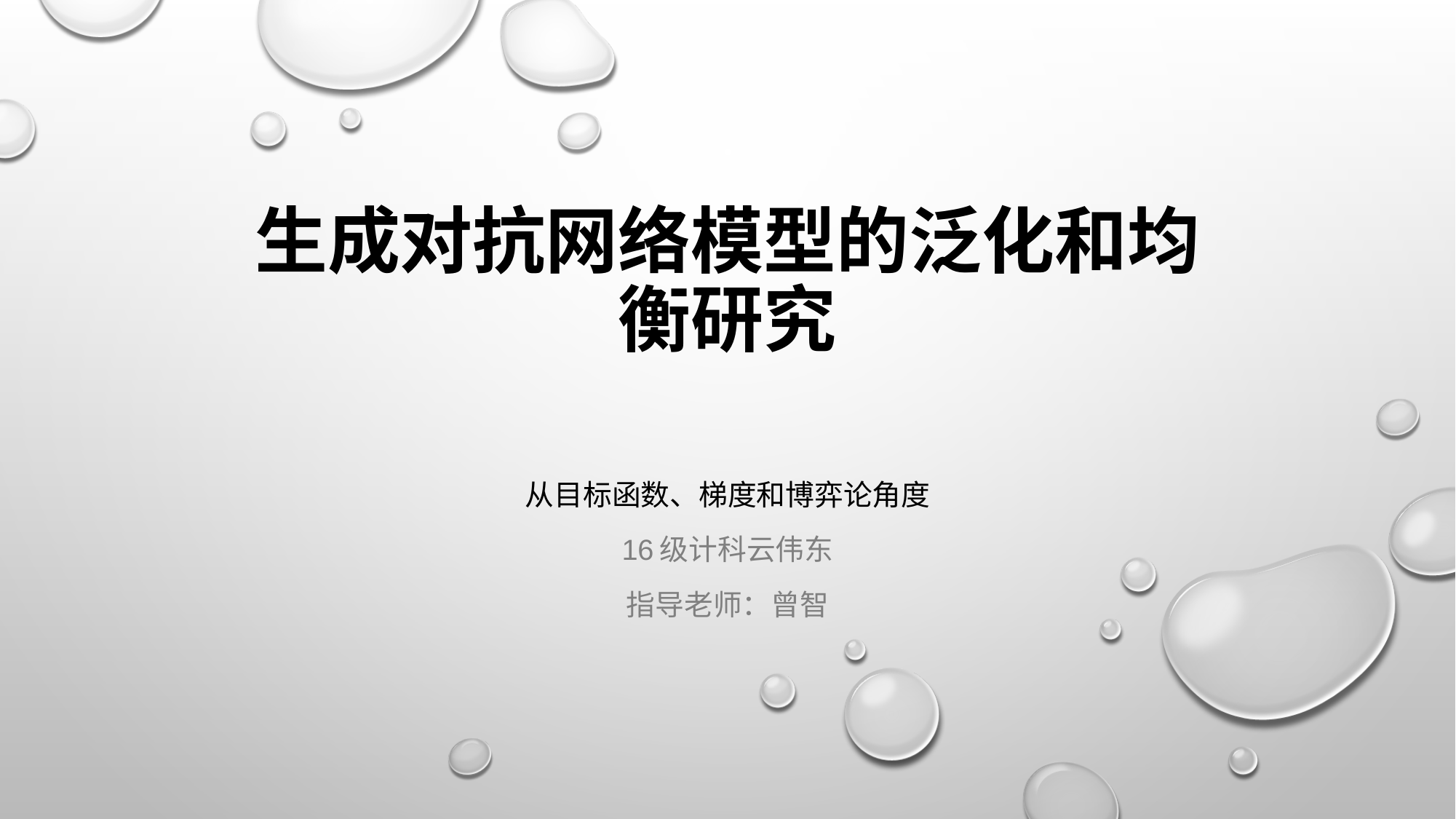

# 生成对抗网络模型的泛化和均衡研究
从目标函数、梯度和博弈论角度
16级计科云伟东
指导老师：曾智